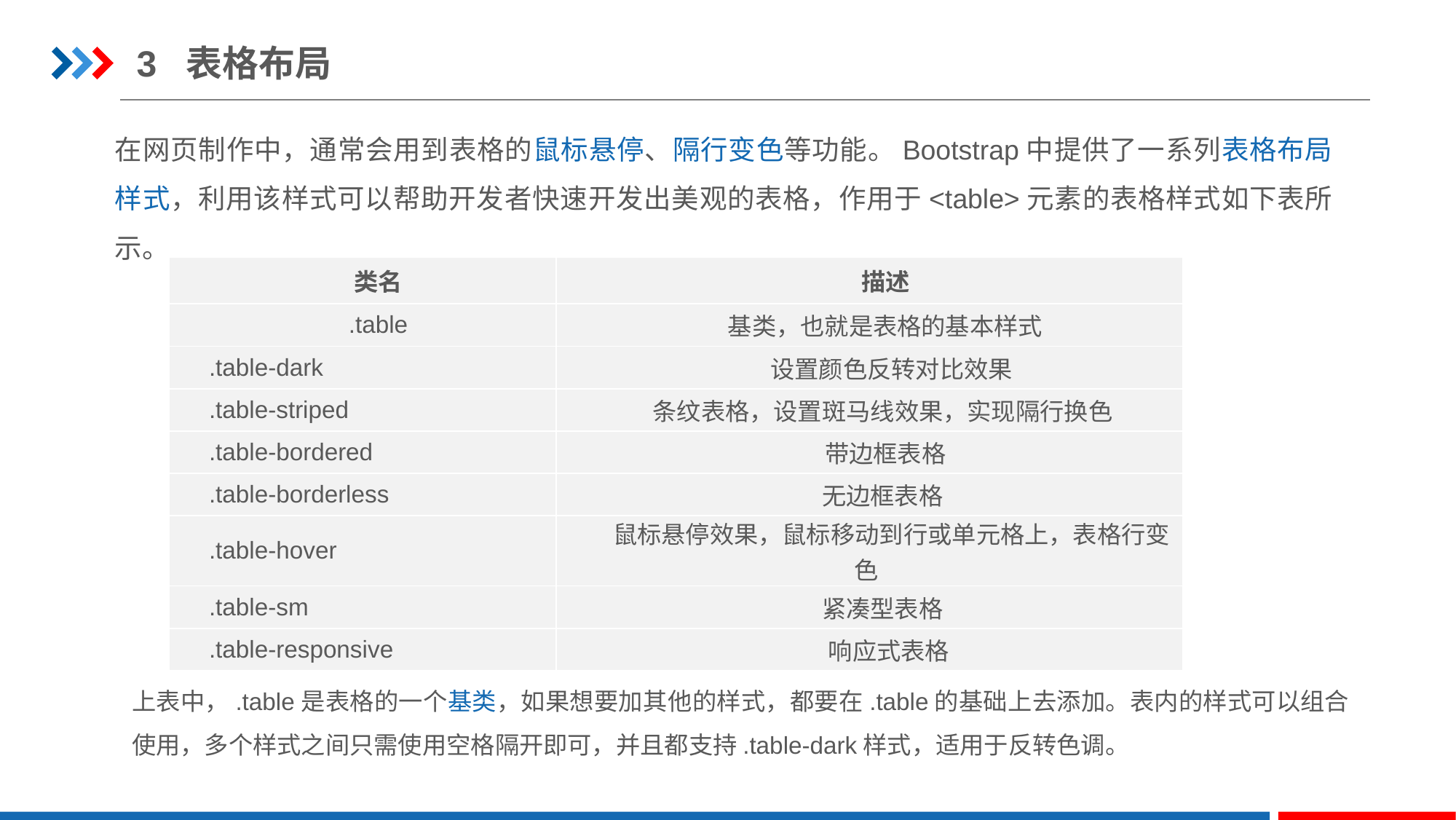

3  表格布局
在网页制作中，通常会用到表格的鼠标悬停、隔行变色等功能。Bootstrap中提供了一系列表格布局样式，利用该样式可以帮助开发者快速开发出美观的表格，作用于<table>元素的表格样式如下表所示。
| 类名 | 描述 |
| --- | --- |
| .table | 基类，也就是表格的基本样式 |
| .table-dark | 设置颜色反转对比效果 |
| .table-striped | 条纹表格，设置斑马线效果，实现隔行换色 |
| .table-bordered | 带边框表格 |
| .table-borderless | 无边框表格 |
| .table-hover | 鼠标悬停效果，鼠标移动到行或单元格上，表格行变色 |
| .table-sm | 紧凑型表格 |
| .table-responsive | 响应式表格 |
上表中，.table是表格的一个基类，如果想要加其他的样式，都要在.table的基础上去添加。表内的样式可以组合使用，多个样式之间只需使用空格隔开即可，并且都支持.table-dark样式，适用于反转色调。